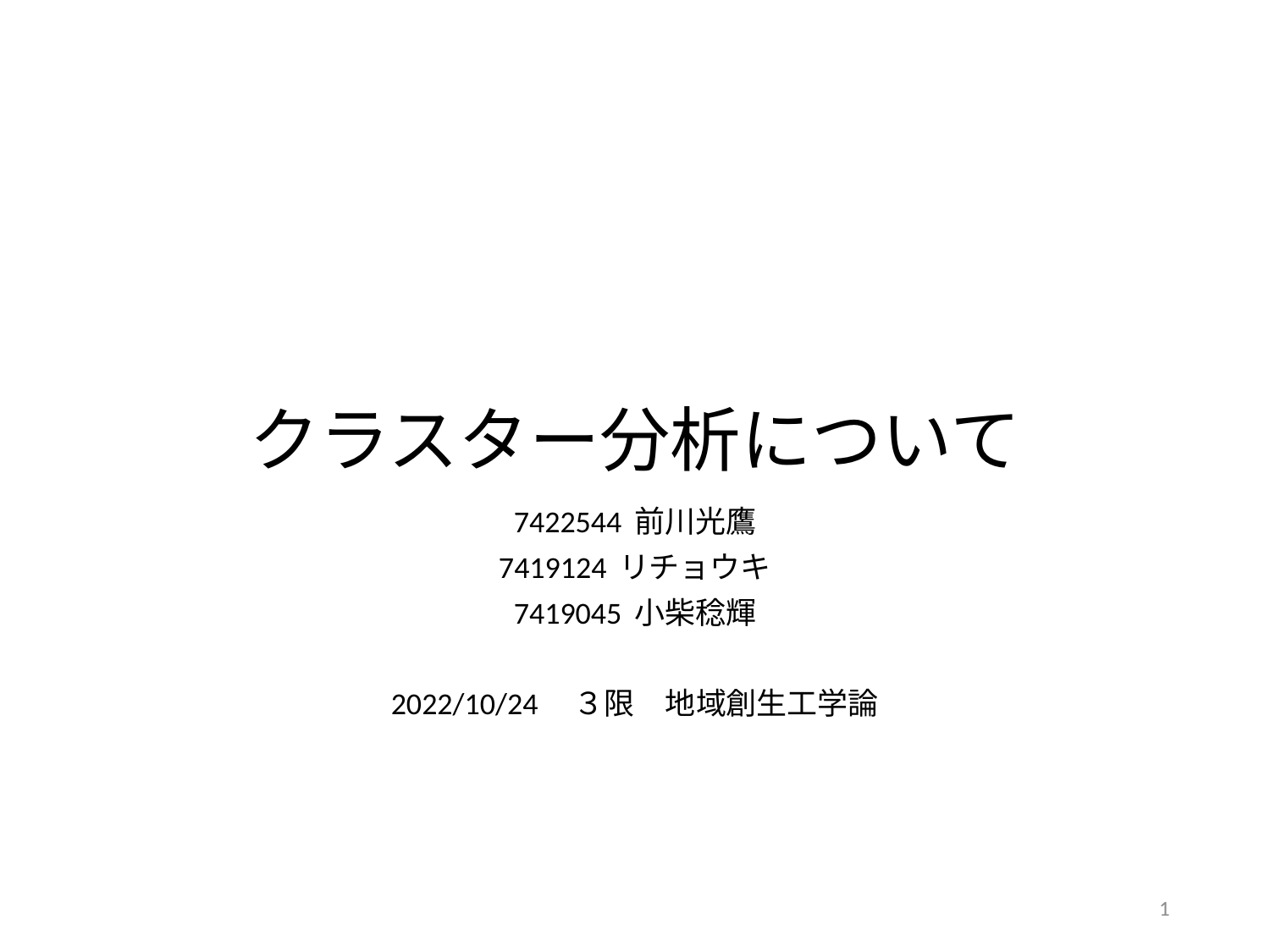

# クラスター分析について
7422544 前川光鷹
7419124 リチョウキ
7419045 小柴稔輝

2022/10/24　３限　地域創生工学論

1